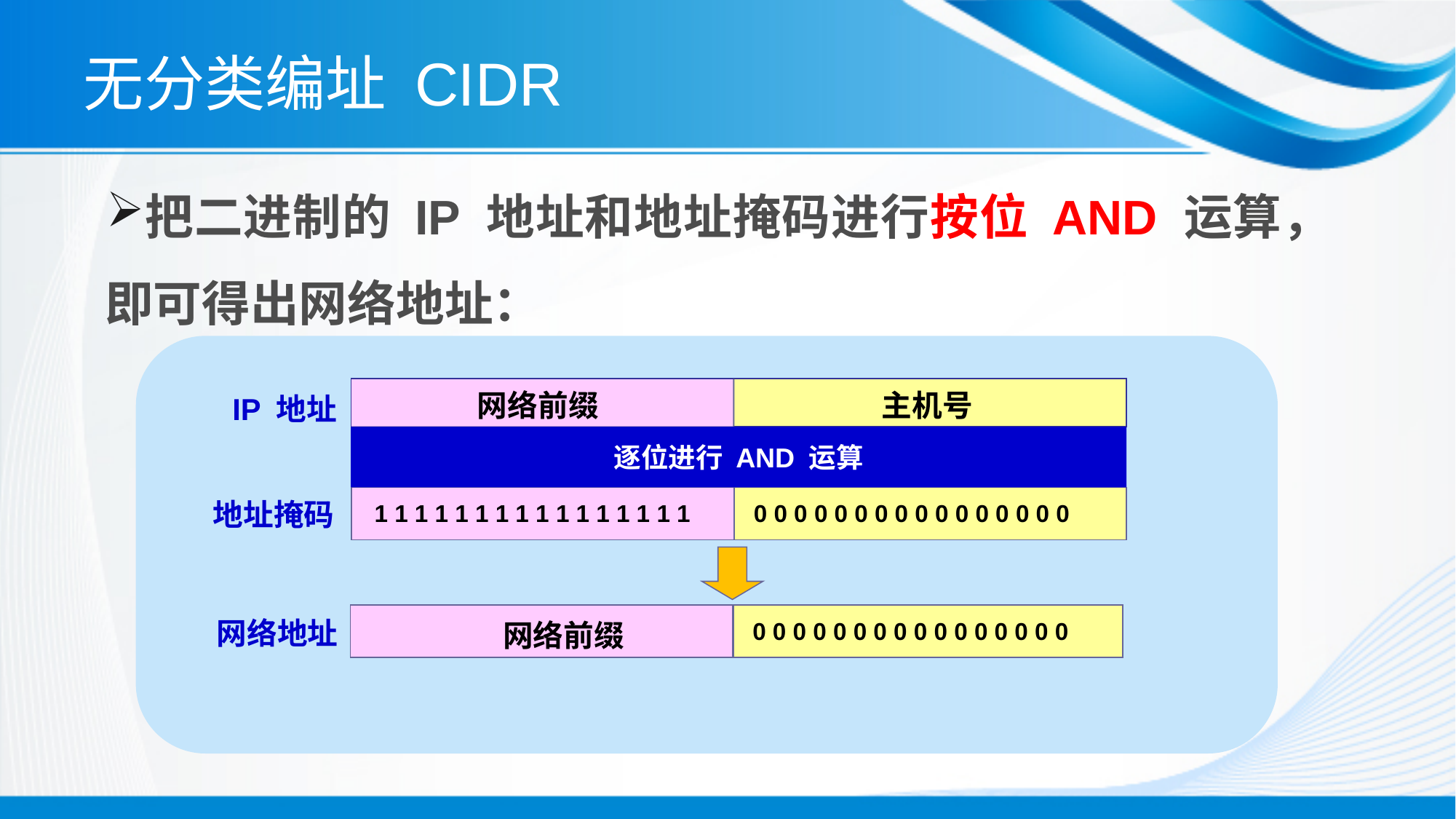

# 无分类编址 CIDR
把二进制的 IP 地址和地址掩码进行按位 AND 运算，即可得出网络地址：

网络前缀
主机号
IP 地址
逐位进行 AND 运算

地址掩码
1 1 1 1 1 1 1 1 1 1 1 1 1 1 1 1
0 0 0 0 0 0 0 0 0 0 0 0 0 0 0 0

网络地址
0 0 0 0 0 0 0 0 0 0 0 0 0 0 0 0
网络前缀